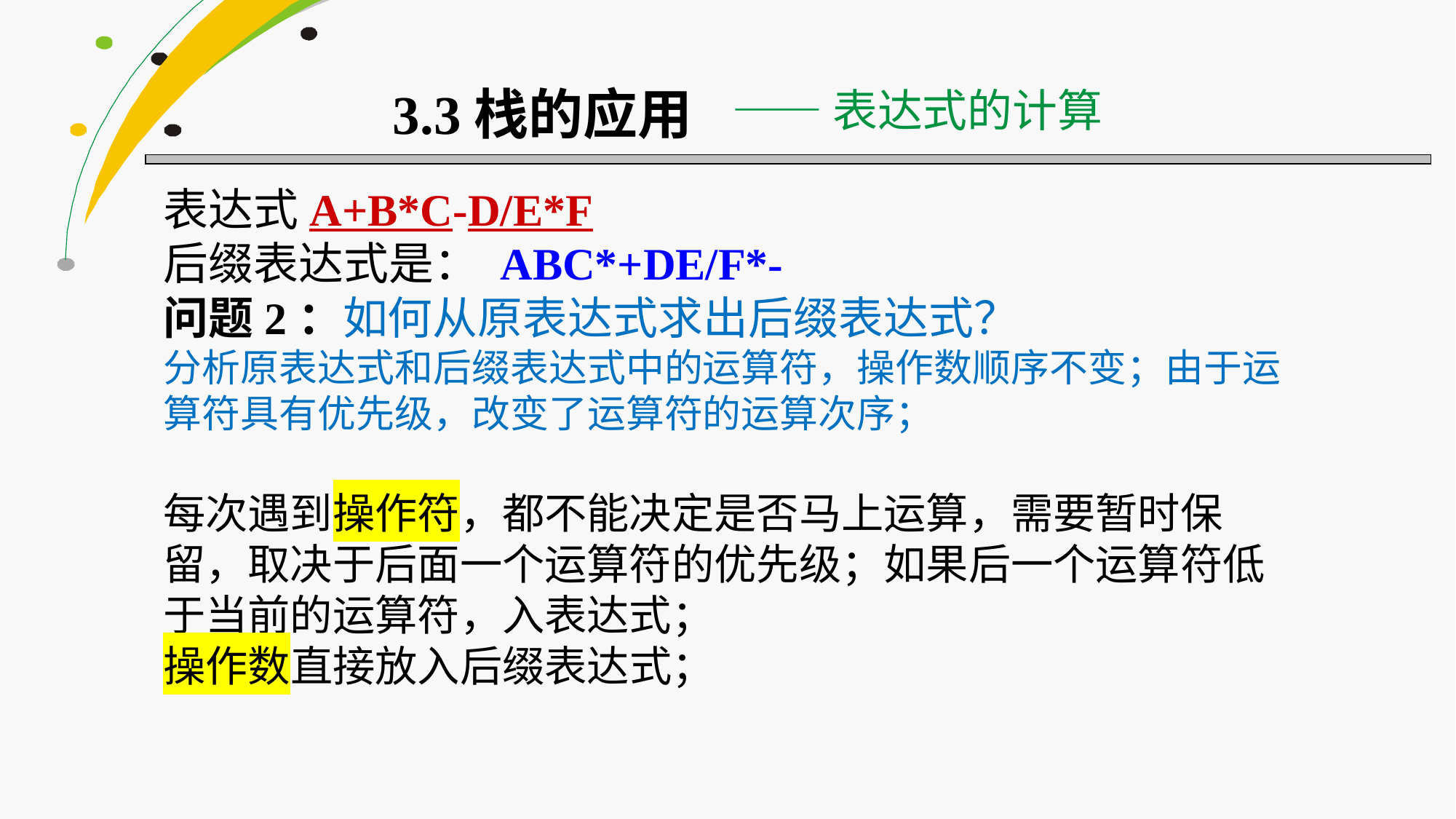

——表达式的计算
3.3栈的应用
表达式A+B*C-D/E*F
后缀表达式是： ABC*+DE/F*-
问题2：如何从原表达式求出后缀表达式？
分析原表达式和后缀表达式中的运算符，操作数顺序不变；由于运算符具有优先级，改变了运算符的运算次序；

每次遇到操作符，都不能决定是否马上运算，需要暂时保留，取决于后面一个运算符的优先级；如果后一个运算符低于当前的运算符，入表达式；
操作数直接放入后缀表达式；